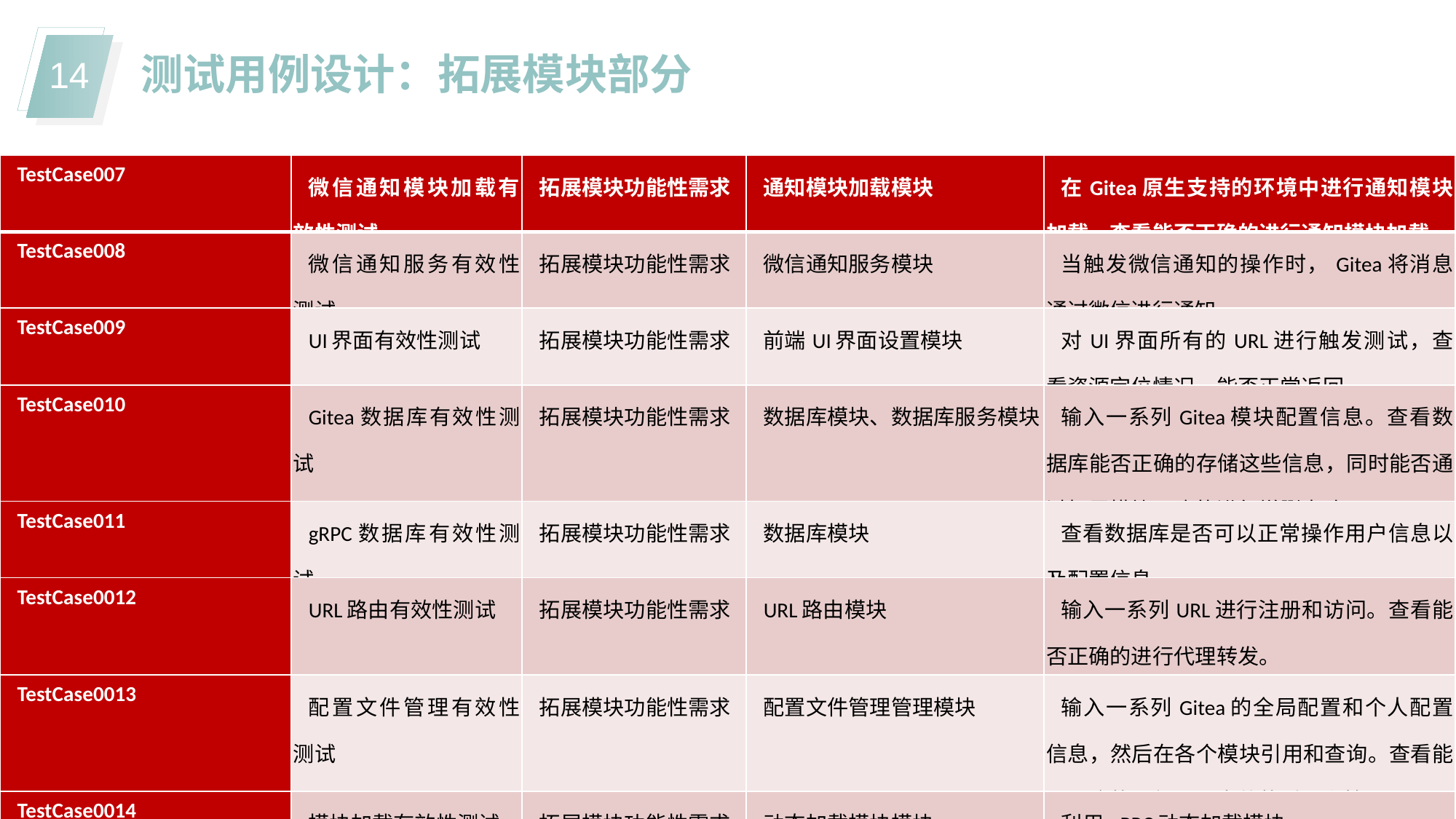

测试用例设计：拓展模块部分
| TestCase007 | 微信通知模块加载有效性测试 | 拓展模块功能性需求 | 通知模块加载模块 | 在Gitea原生支持的环境中进行通知模块加载。查看能否正确的进行通知模块加载。 |
| --- | --- | --- | --- | --- |
| TestCase008 | 微信通知服务有效性测试 | 拓展模块功能性需求 | 微信通知服务模块 | 当触发微信通知的操作时，Gitea将消息通过微信进行通知 |
| TestCase009 | UI界面有效性测试 | 拓展模块功能性需求 | 前端UI界面设置模块 | 对UI界面所有的URL进行触发测试，查看资源定位情况，能否正常返回。 |
| TestCase010 | Gitea数据库有效性测试 | 拓展模块功能性需求 | 数据库模块、数据库服务模块 | 输入一系列Gitea模块配置信息。查看数据库能否正确的存储这些信息，同时能否通过拓展模块正确的进行增删查改。 |
| TestCase011 | gRPC数据库有效性测试 | 拓展模块功能性需求 | 数据库模块 | 查看数据库是否可以正常操作用户信息以及配置信息 |
| TestCase0012 | URL路由有效性测试 | 拓展模块功能性需求 | URL路由模块 | 输入一系列URL进行注册和访问。查看能否正确的进行代理转发。 |
| TestCase0013 | 配置文件管理有效性测试 | 拓展模块功能性需求 | 配置文件管理管理模块 | 输入一系列Gitea的全局配置和个人配置信息，然后在各个模块引用和查询。查看能否正确的进行配置文件的引用和管理。 |
| TestCase0014 | 模块加载有效性测试 | 拓展模块功能性需求 | 动态加载模块模块 | 利用gPRC动态加载模块 |